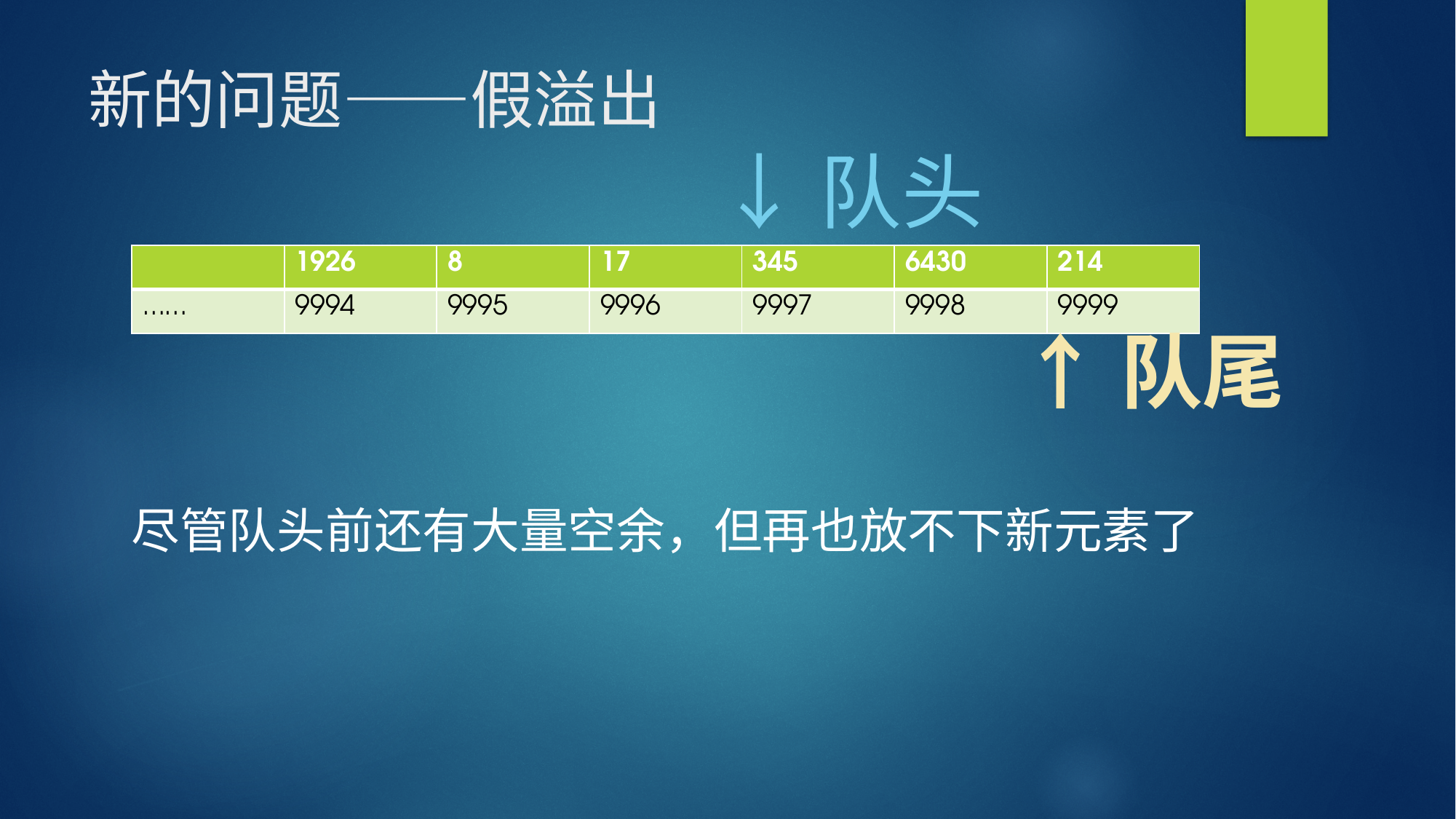

# 新的问题——假溢出
↓队头
|  | 1926 | 8 | 17 | 345 | 6430 | 214 |
| --- | --- | --- | --- | --- | --- | --- |
| …… | 9994 | 9995 | 9996 | 9997 | 9998 | 9999 |
↑队尾
尽管队头前还有大量空余，但再也放不下新元素了